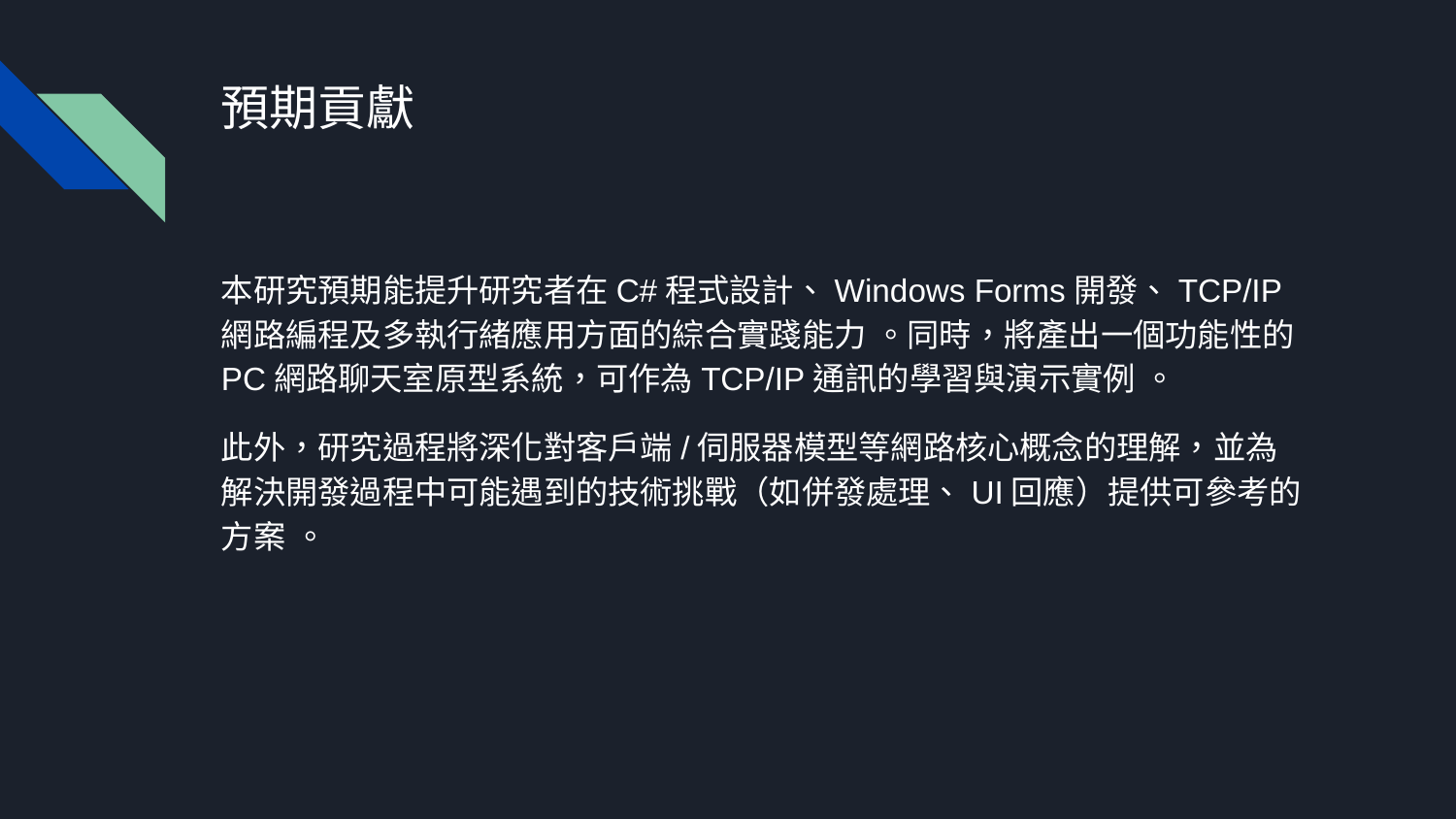

# 預期貢獻
本研究預期能提升研究者在C#程式設計、Windows Forms開發、TCP/IP網路編程及多執行緒應用方面的綜合實踐能力 。同時，將產出一個功能性的PC網路聊天室原型系統，可作為TCP/IP通訊的學習與演示實例 。
此外，研究過程將深化對客戶端/伺服器模型等網路核心概念的理解，並為解決開發過程中可能遇到的技術挑戰（如併發處理、UI回應）提供可參考的方案 。